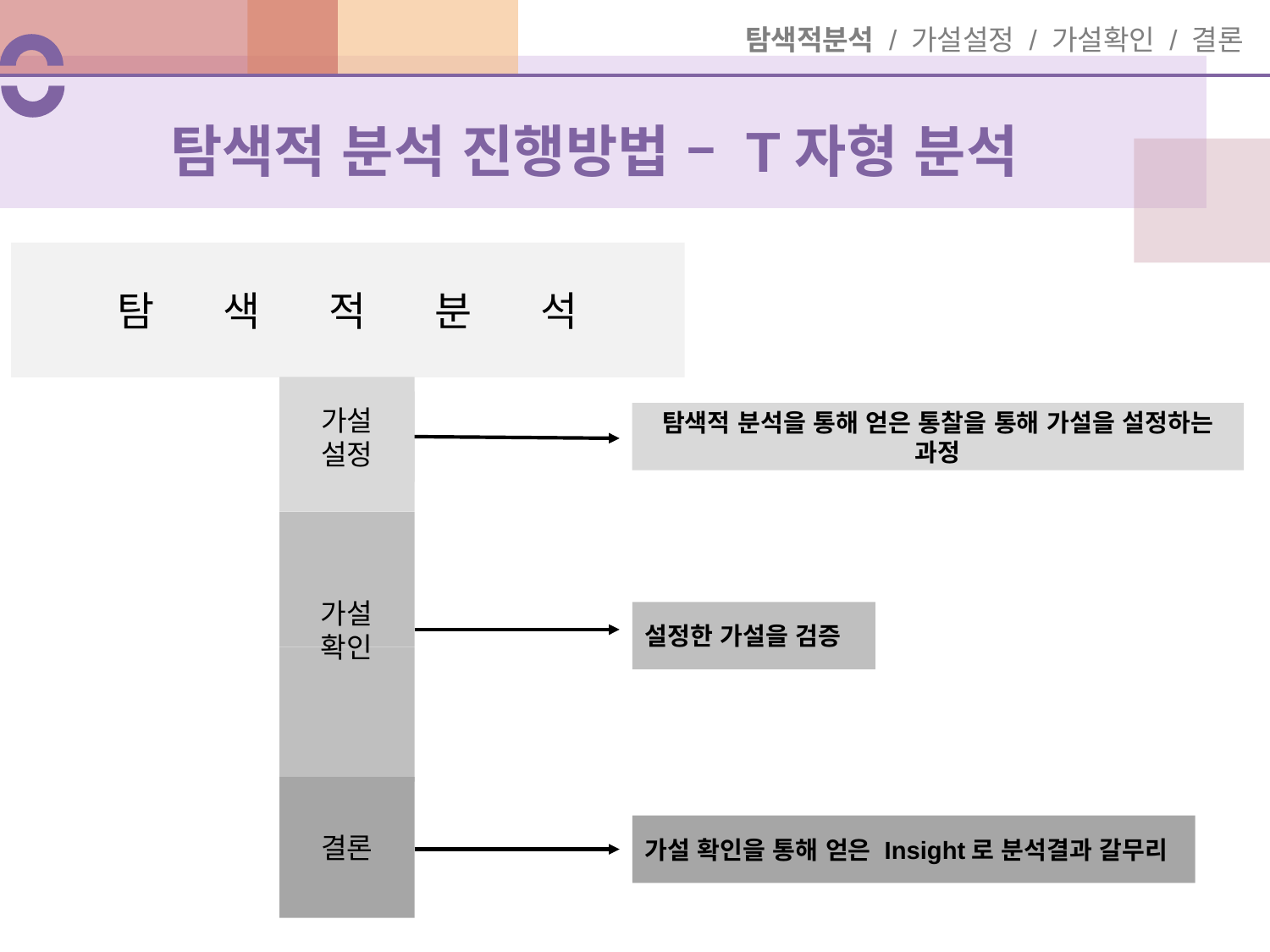

탐색적분석 / 가설설정 / 가설확인 / 결론

탐색적 분석 진행방법 – T자형 분석
탐      색      적      분      석

결론
가설
설정
탐색적 분석을 통해 얻은 통찰을 통해 가설을 설정하는 과정
가설
확인
설정한 가설을 검증
가설 확인을 통해 얻은 Insight로 분석결과 갈무리